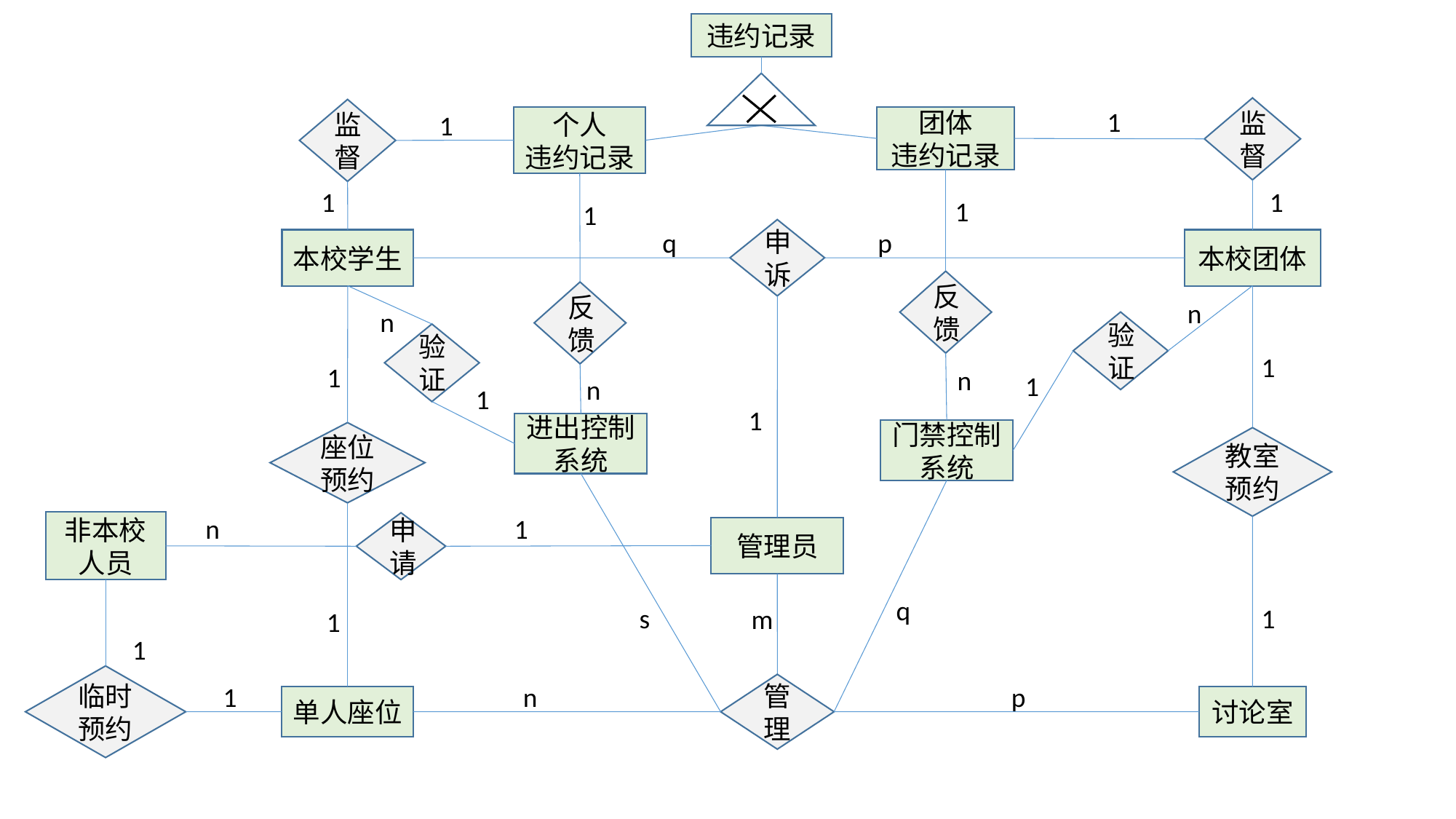

违约记录

监督
1
监督
1
个人
违约记录
团体
违约记录
1
1
1
1
申诉
p
q
本校学生
本校团体
反馈
反馈
n
n
验证
验证
1
1
n
1
n
1
1
进出控制系统
门禁控制系统
座位预约
教室预约
1
n
非本校人员
申请
管理员
q
1
s
m
1
1
临时预约
1
管理
p
n
单人座位
讨论室